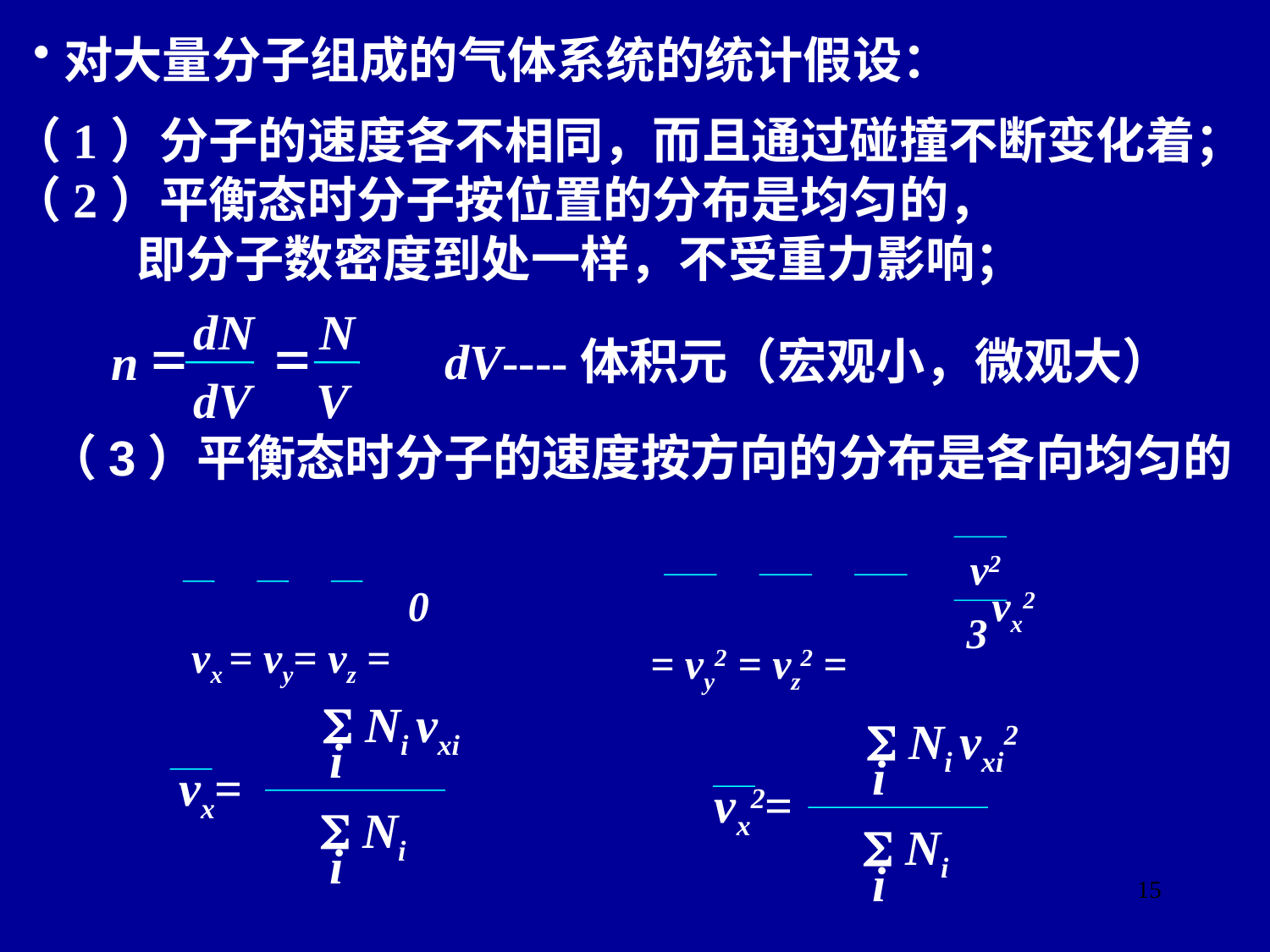

对大量分子组成的气体系统的统计假设：
（1）分子的速度各不相同，而且通过碰撞不断变化着；
（2）平衡态时分子按位置的分布是均匀的，
          即分子数密度到处一样，不受重力影响；
dN
N
=
=
n

dV
V
dV----体积元（宏观小，微观大）
（3）平衡态时分子的速度按方向的分布是各向均匀的

                                                                                    vx2 = vy2 = vz2 =

                                                               vx = vy= vz =

v2

3
0
Σ Ni vxi
i
vx=

Σ Ni
i
Σ Ni vxi2
i
vx2=

Σ Ni
i
15